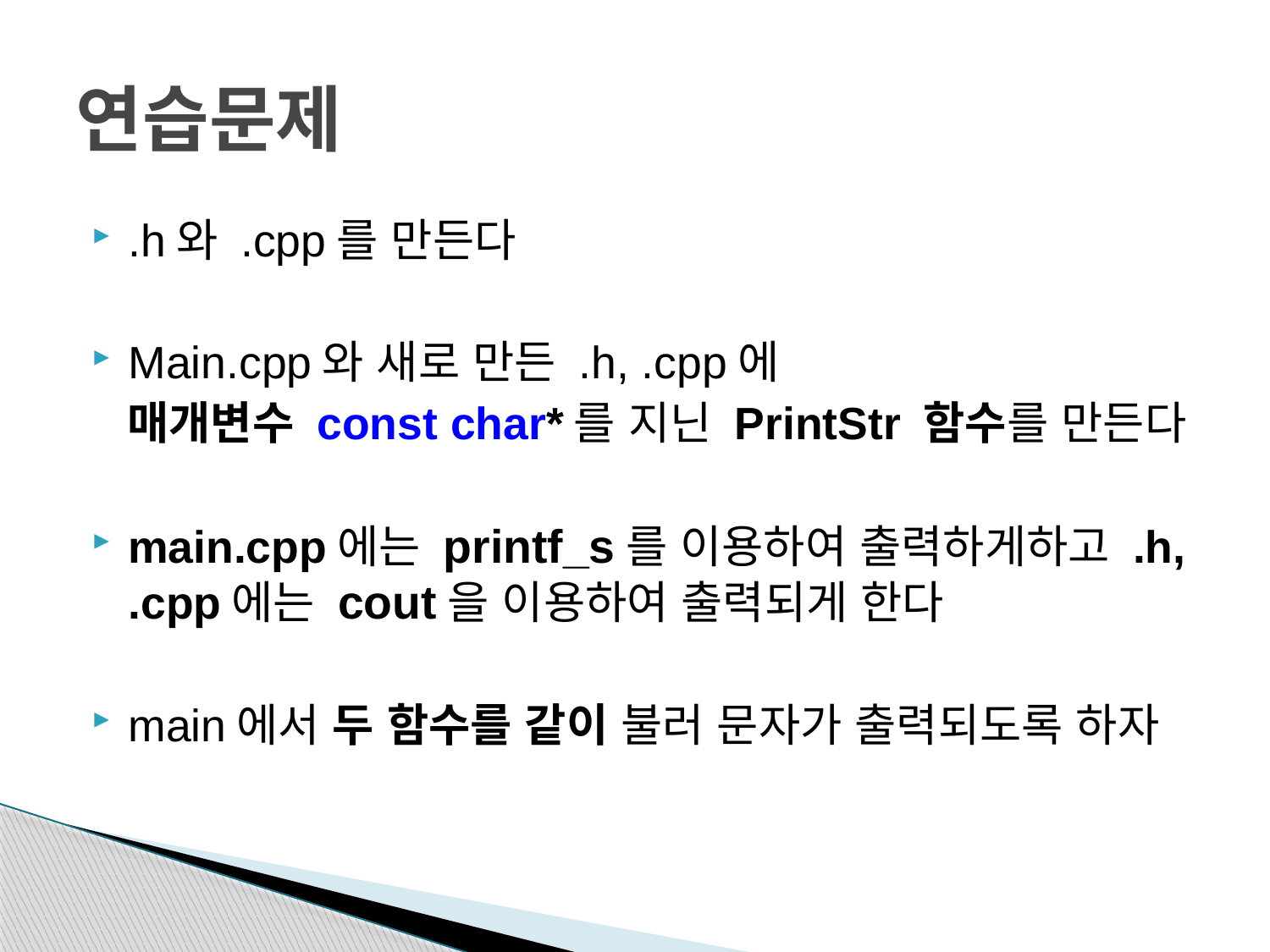

# 연습문제
.h와 .cpp를 만든다

Main.cpp와 새로 만든 .h, .cpp에
  매개변수 const char*를 지닌 PrintStr 함수를 만든다

main.cpp에는 printf_s를 이용하여 출력하게하고 .h, .cpp에는 cout을 이용하여 출력되게 한다

main에서 두 함수를 같이 불러 문자가 출력되도록 하자